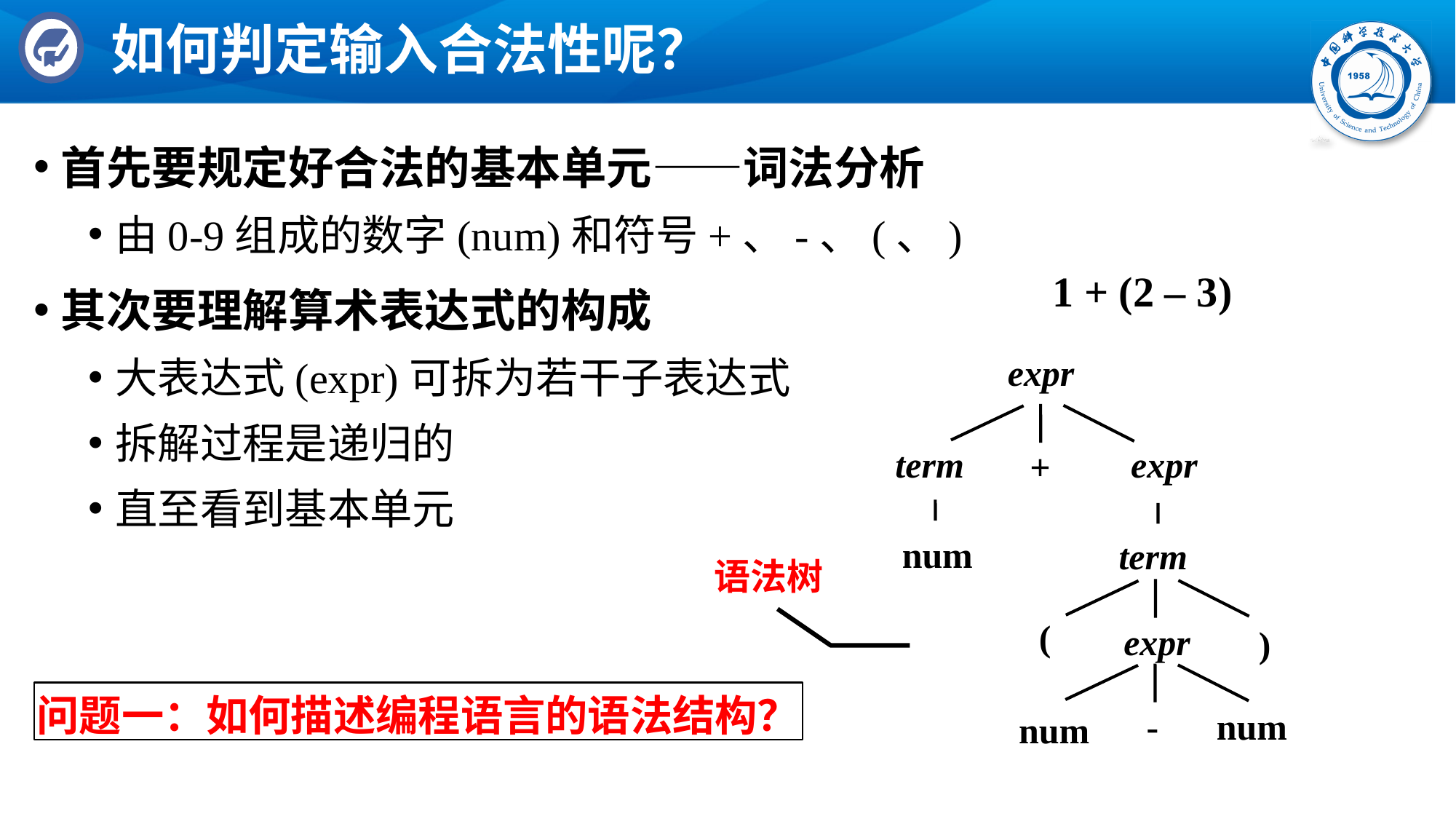

# 如何判定输入合法性呢？
首先要规定好合法的基本单元——词法分析
由0-9组成的数字(num)和符号+、-、(、)
其次要理解算术表达式的构成
大表达式(expr)可拆为若干子表达式
拆解过程是递归的
直至看到基本单元

1 + (2 – 3)
expr

expr
term
+

num
term

(
expr
)

-
num
num
语法树

问题一：如何描述编程语言的语法结构？